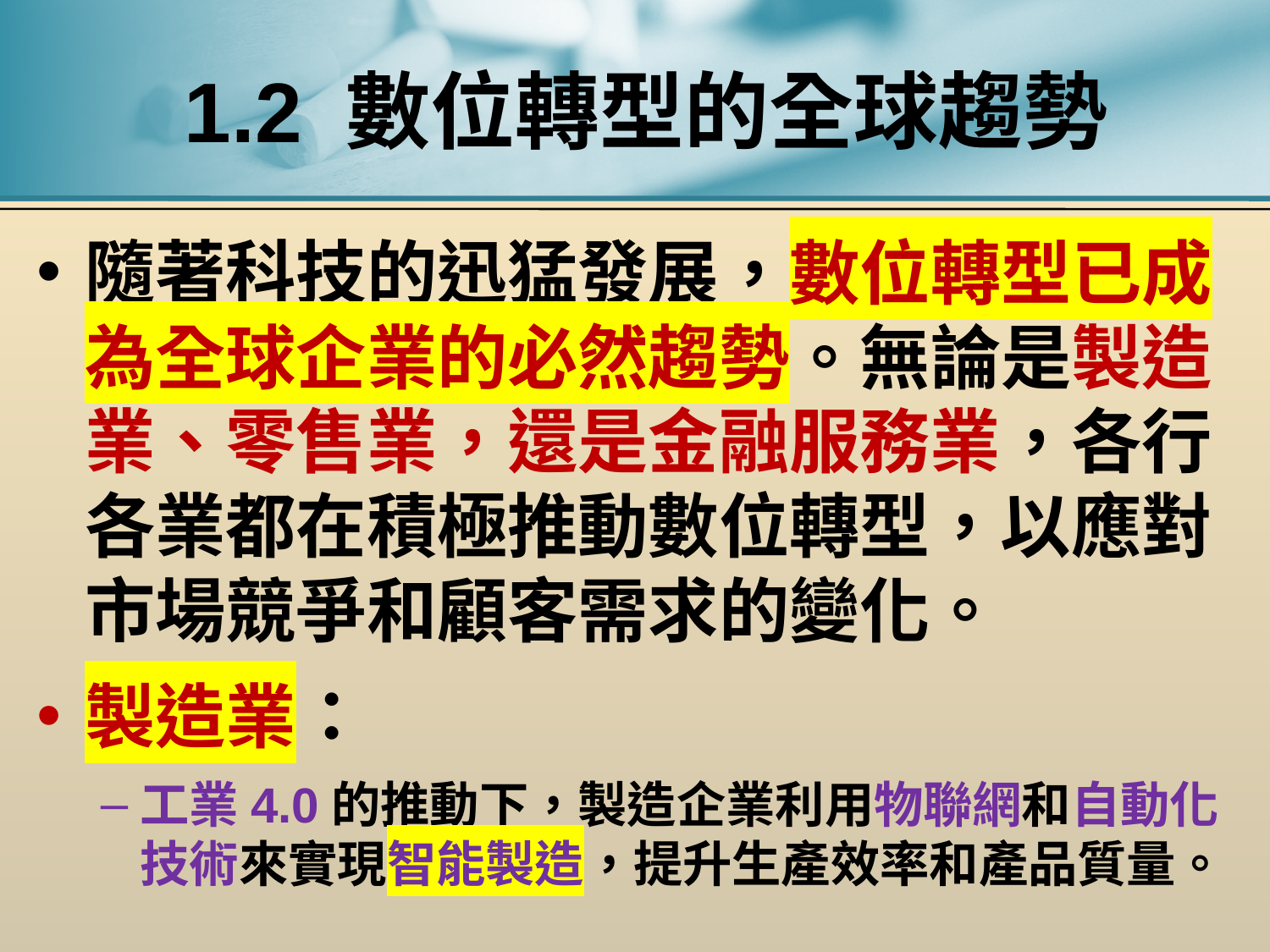

# 1.2 數位轉型的全球趨勢
隨著科技的迅猛發展，數位轉型已成為全球企業的必然趨勢。無論是製造業、零售業，還是金融服務業，各行各業都在積極推動數位轉型，以應對市場競爭和顧客需求的變化。
製造業：
工業4.0的推動下，製造企業利用物聯網和自動化技術來實現智能製造，提升生產效率和產品質量。